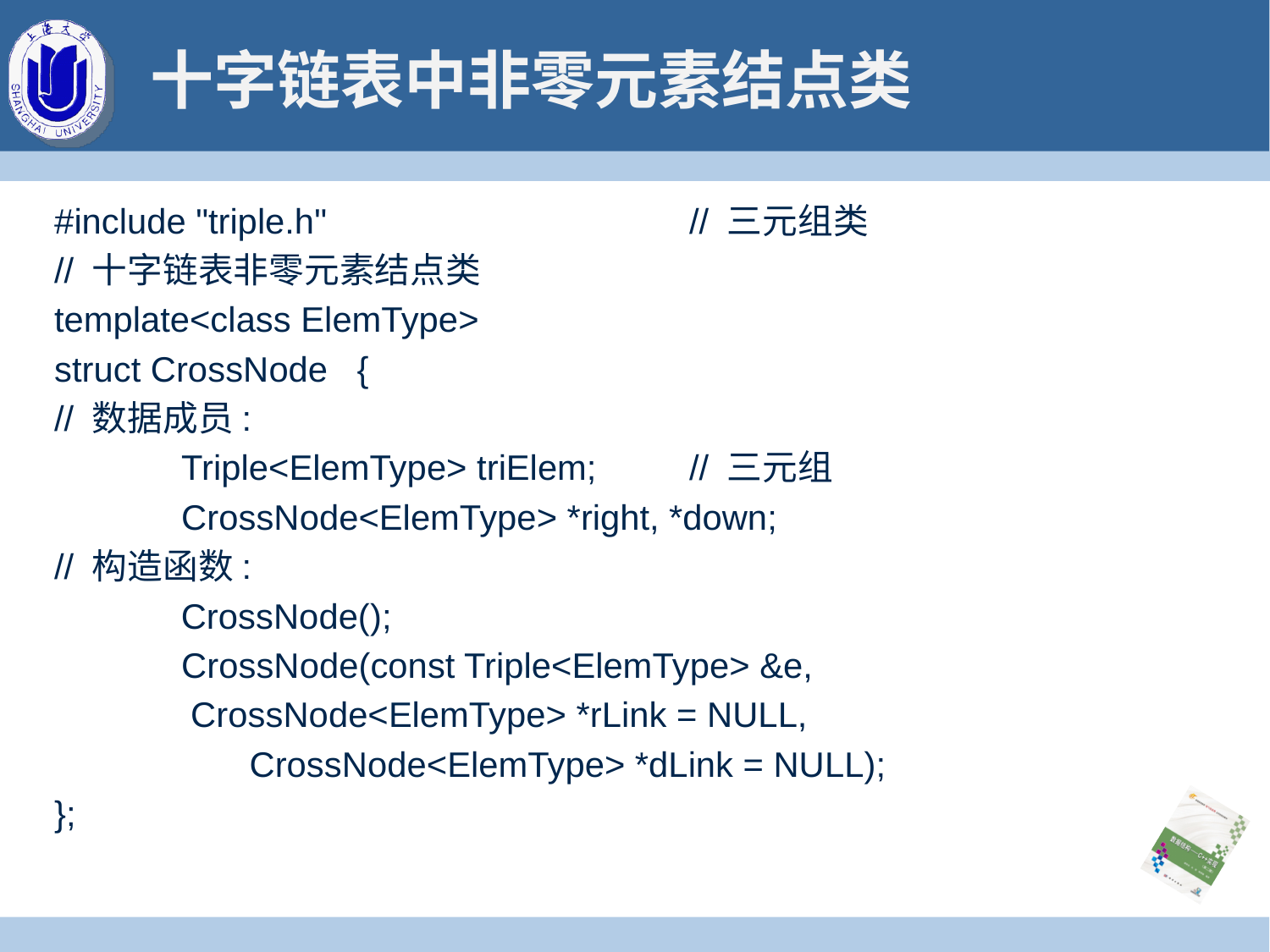

# 十字链表中非零元素结点类
#include "triple.h"			// 三元组类
// 十字链表非零元素结点类
template<class ElemType>
struct CrossNode   {
// 数据成员:
	Triple<ElemType> triElem;	// 三元组
	CrossNode<ElemType> *right, *down;
// 构造函数:
             CrossNode();
	CrossNode(const Triple<ElemType> &e,
              CrossNode<ElemType> *rLink = NULL,
	       CrossNode<ElemType> *dLink = NULL);
};